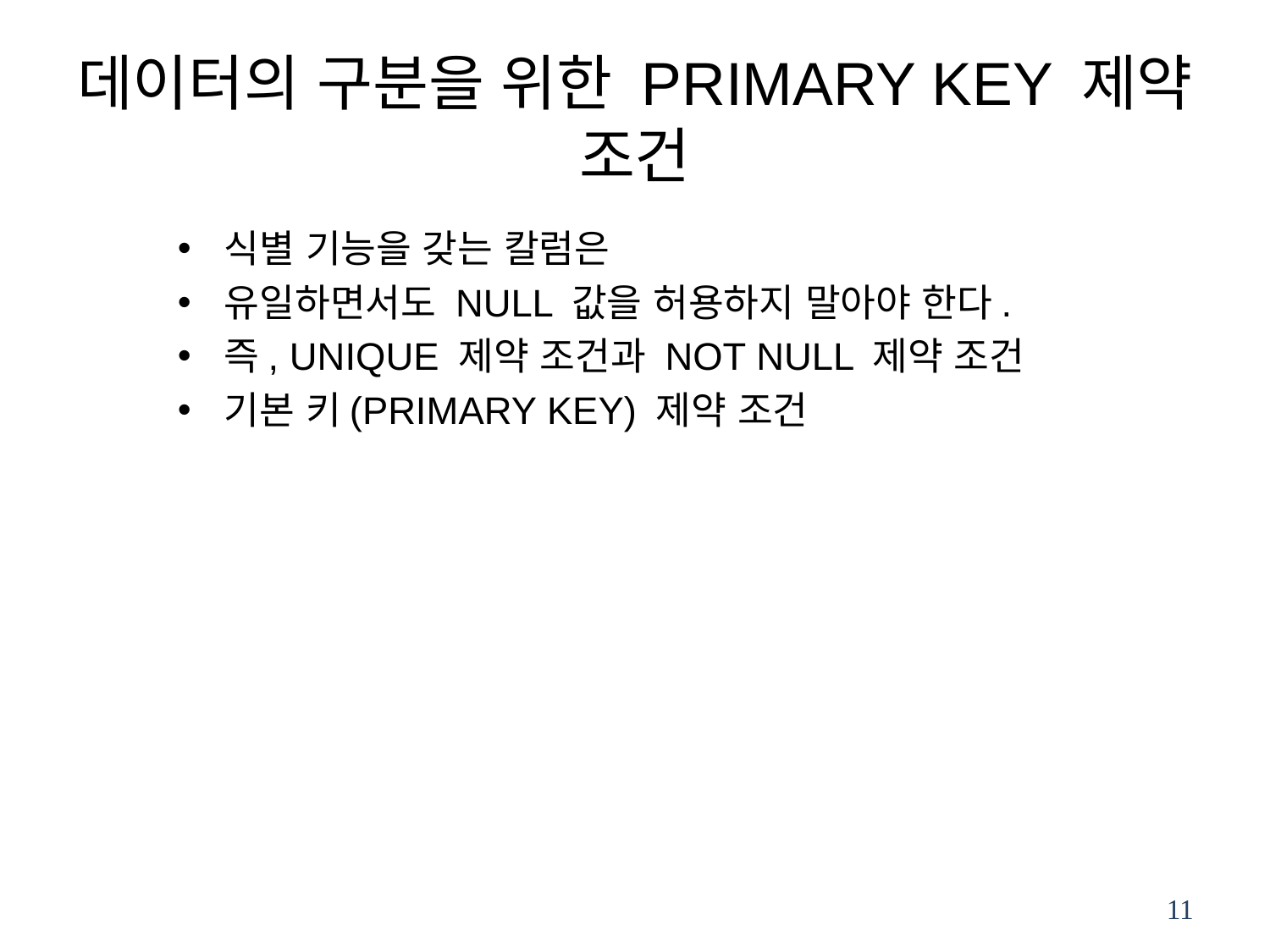

# 데이터의 구분을 위한 PRIMARY KEY 제약 조건
식별 기능을 갖는 칼럼은
유일하면서도 NULL 값을 허용하지 말아야 한다.
즉, UNIQUE 제약 조건과 NOT NULL 제약 조건
기본 키(PRIMARY KEY) 제약 조건

11